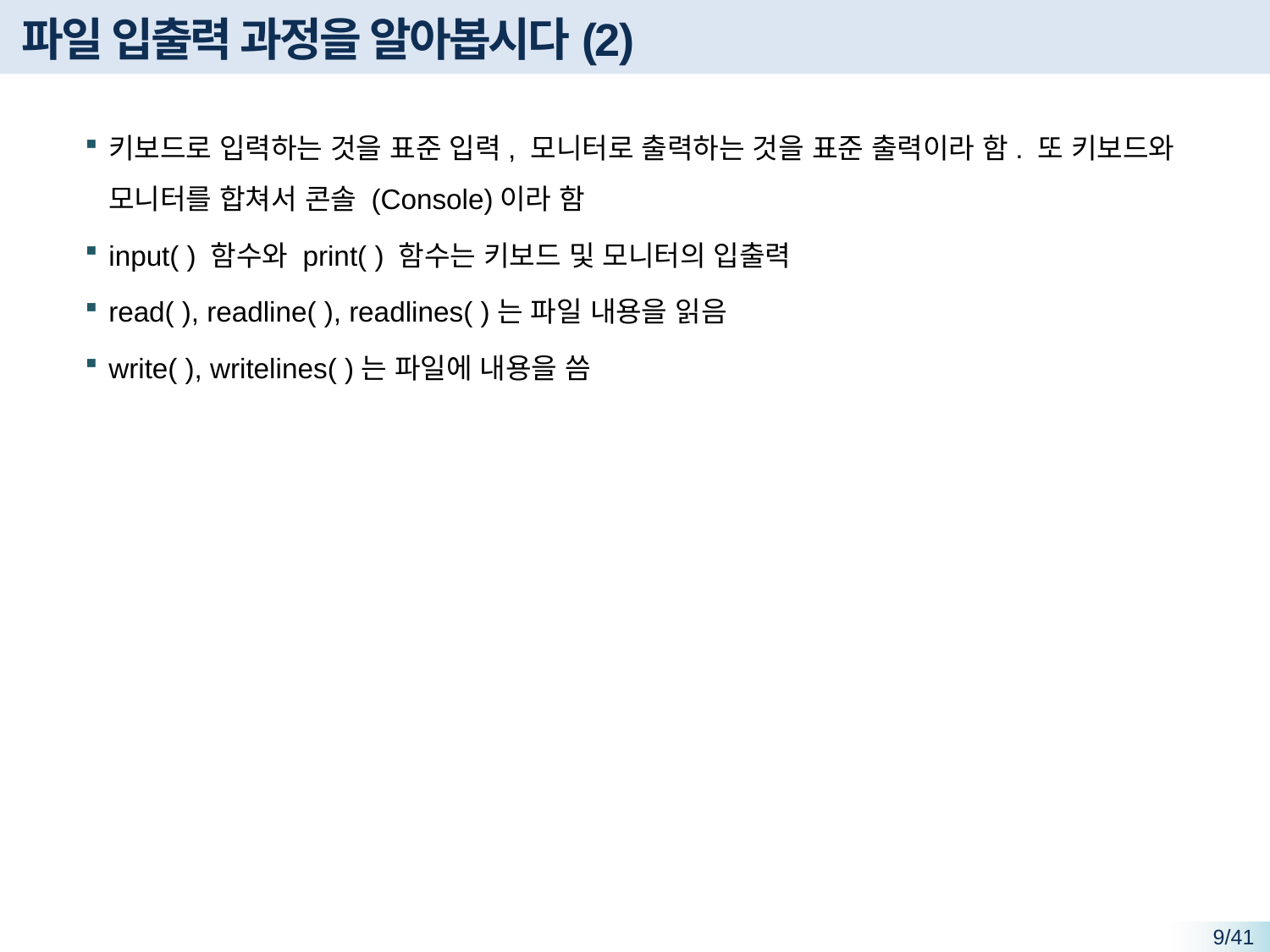

# 파일 입출력 과정을 알아봅시다(2)
키보드로 입력하는 것을 표준 입력, 모니터로 출력하는 것을 표준 출력이라 함. 또 키보드와 모니터를 합쳐서 콘솔 (Console)이라 함
input( ) 함수와 print( ) 함수는 키보드 및 모니터의 입출력
read( ), readline( ), readlines( )는 파일 내용을 읽음
write( ), writelines( )는 파일에 내용을 씀